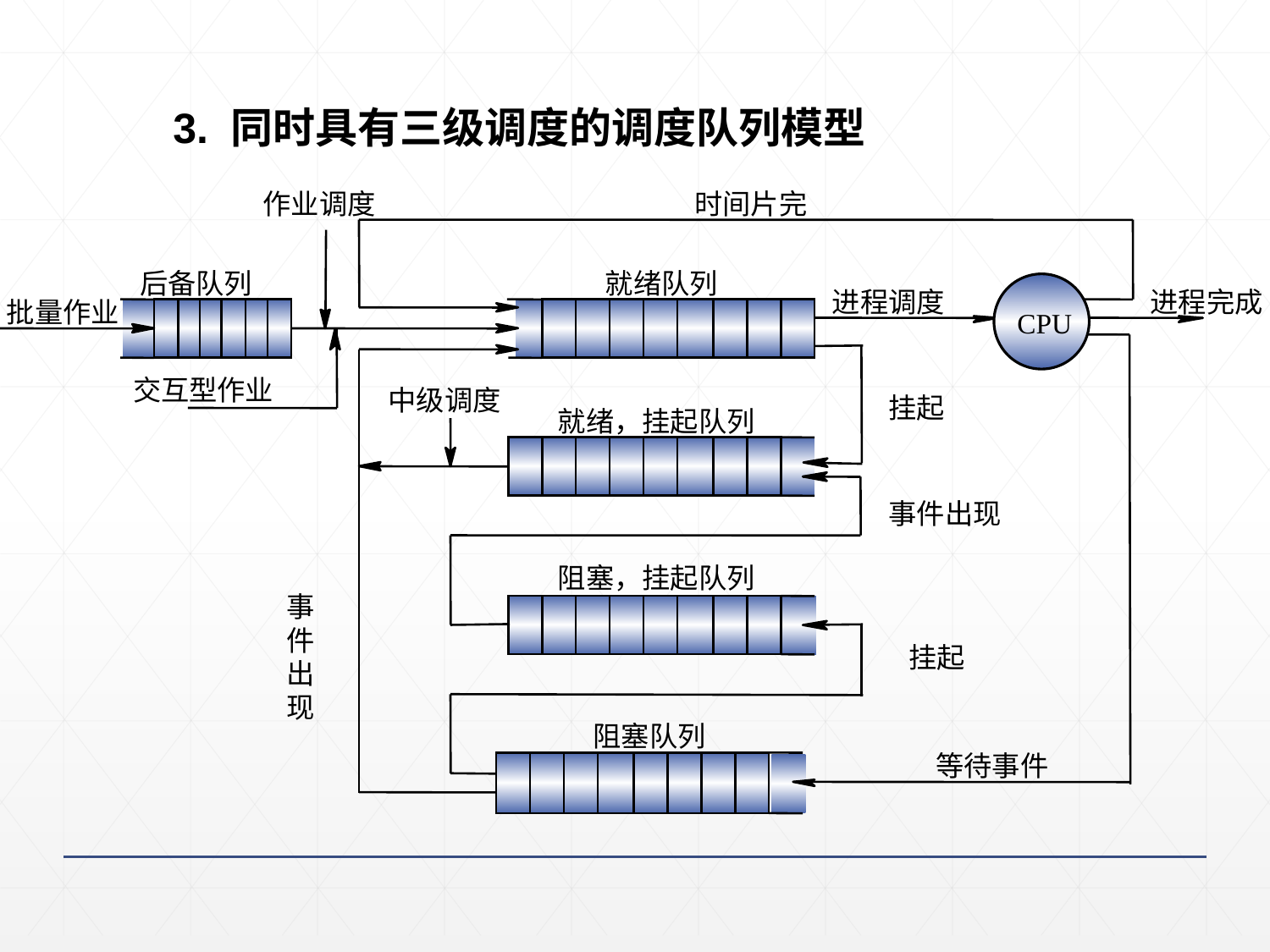

34
3. 同时具有三级调度的调度队列模型
作业调度
时间片完

后备队列

就绪队列

CPU
进程调度
进程完成
批量作业

交互型作业
中级调度
挂起
就绪，挂起队列

事件出现

阻塞，挂起队列

事
件
出
现

挂起

阻塞队列

等待事件